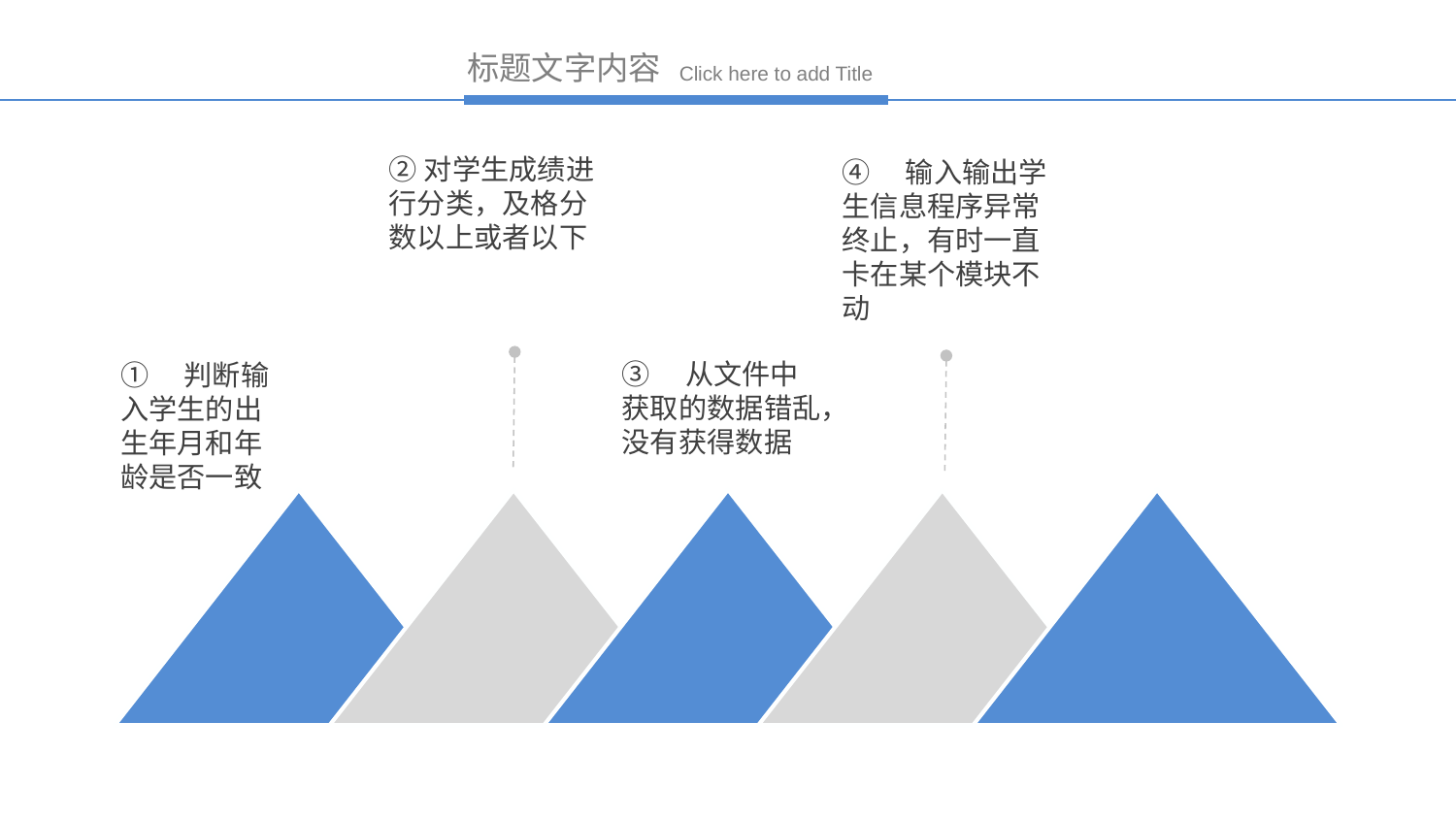

②对学生成绩进行分类，及格分数以上或者以下
④　输入输出学生信息程序异常终止，有时一直卡在某个模块不动

③　从文件中获取的数据错乱，没有获得数据
①　判断输入学生的出生年月和年龄是否一致

PPT下载 http://www.1ppt.com/xiazai/